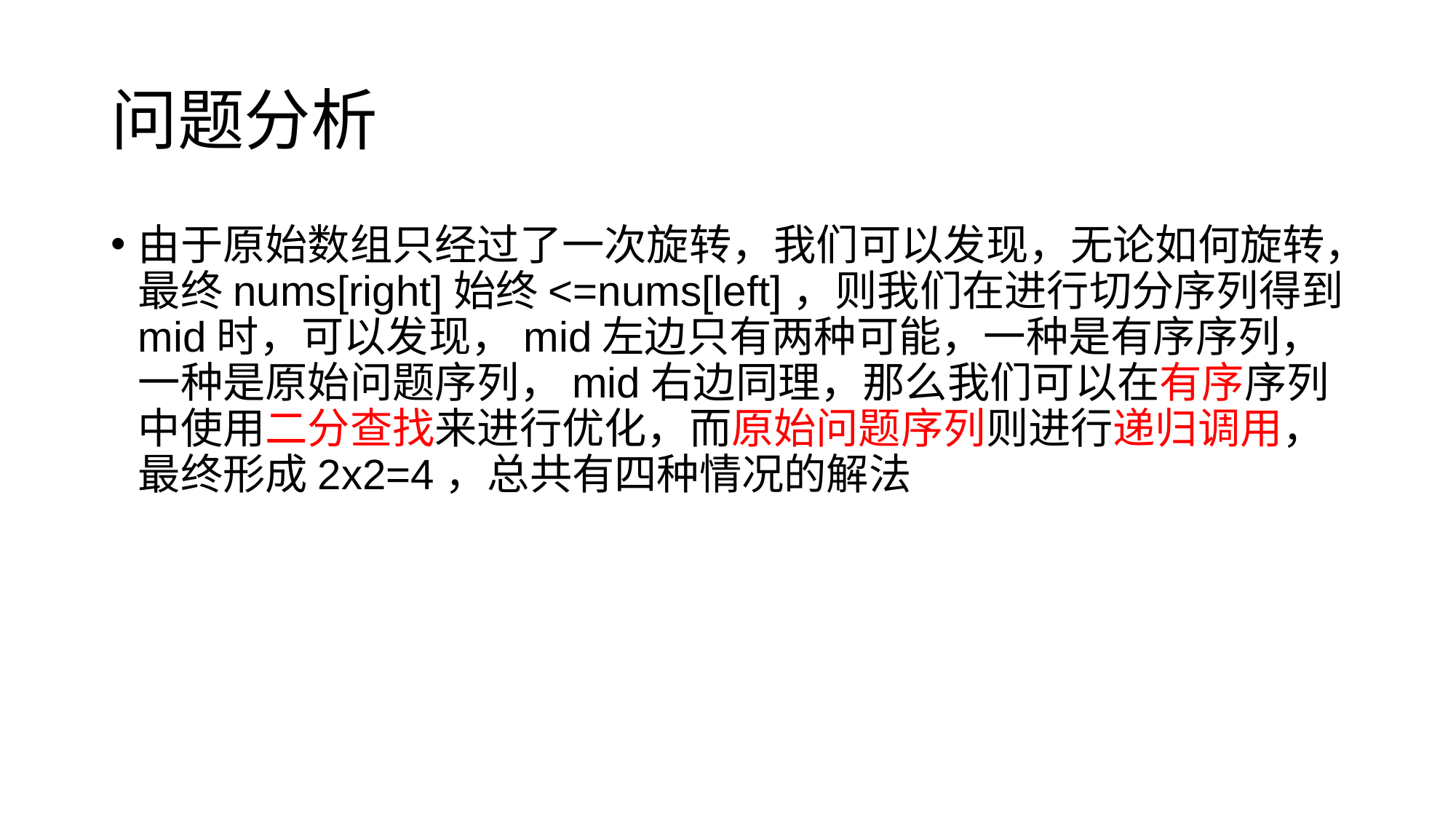

# 问题分析
由于原始数组只经过了一次旋转，我们可以发现，无论如何旋转，最终nums[right]始终<=nums[left]，则我们在进行切分序列得到mid时，可以发现，mid左边只有两种可能，一种是有序序列，一种是原始问题序列，mid右边同理，那么我们可以在有序序列中使用二分查找来进行优化，而原始问题序列则进行递归调用，最终形成2x2=4，总共有四种情况的解法